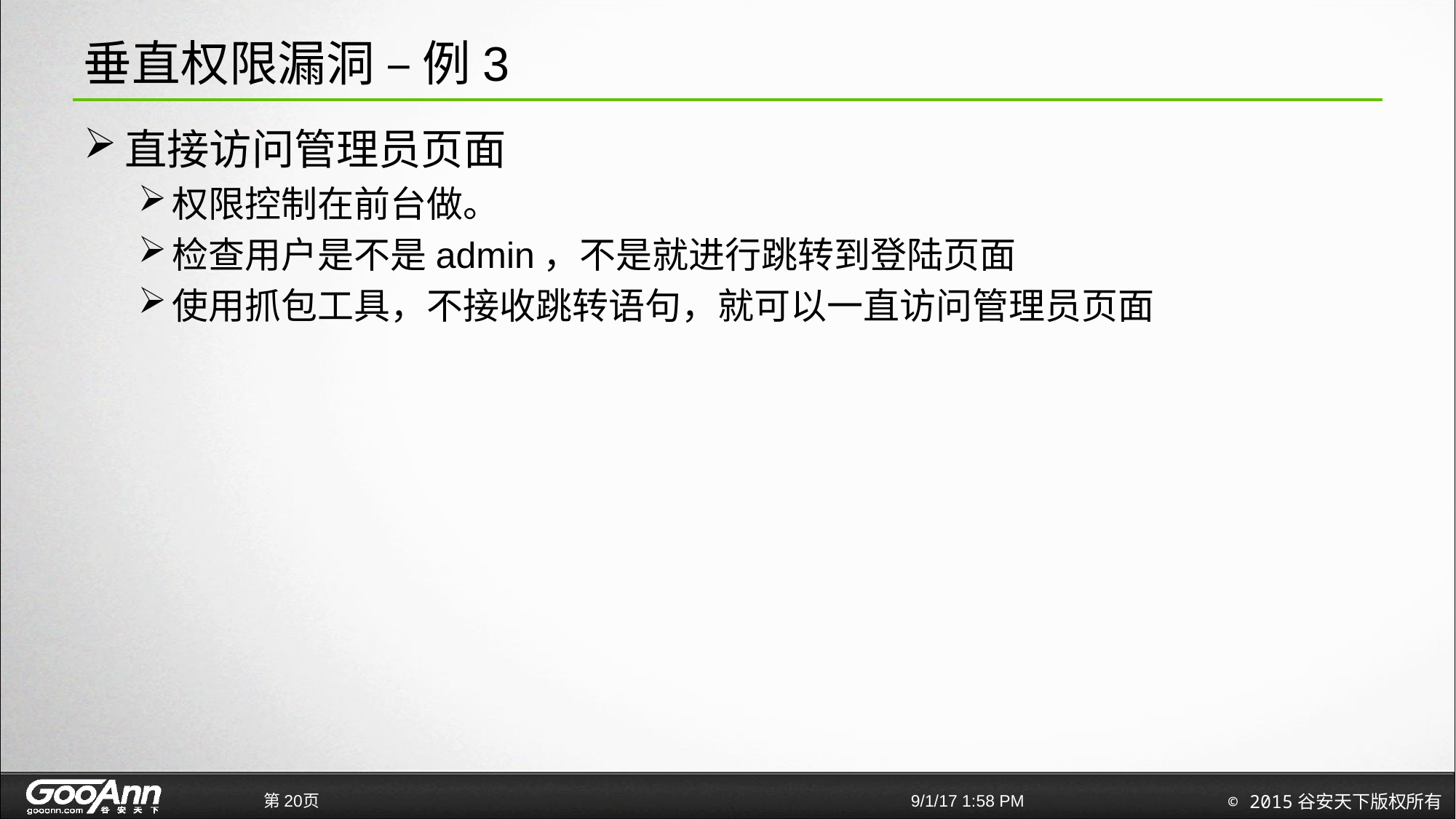

# 垂直权限漏洞 – 例3
直接访问管理员页面
权限控制在前台做。
检查用户是不是admin，不是就进行跳转到登陆页面
使用抓包工具，不接收跳转语句，就可以一直访问管理员页面